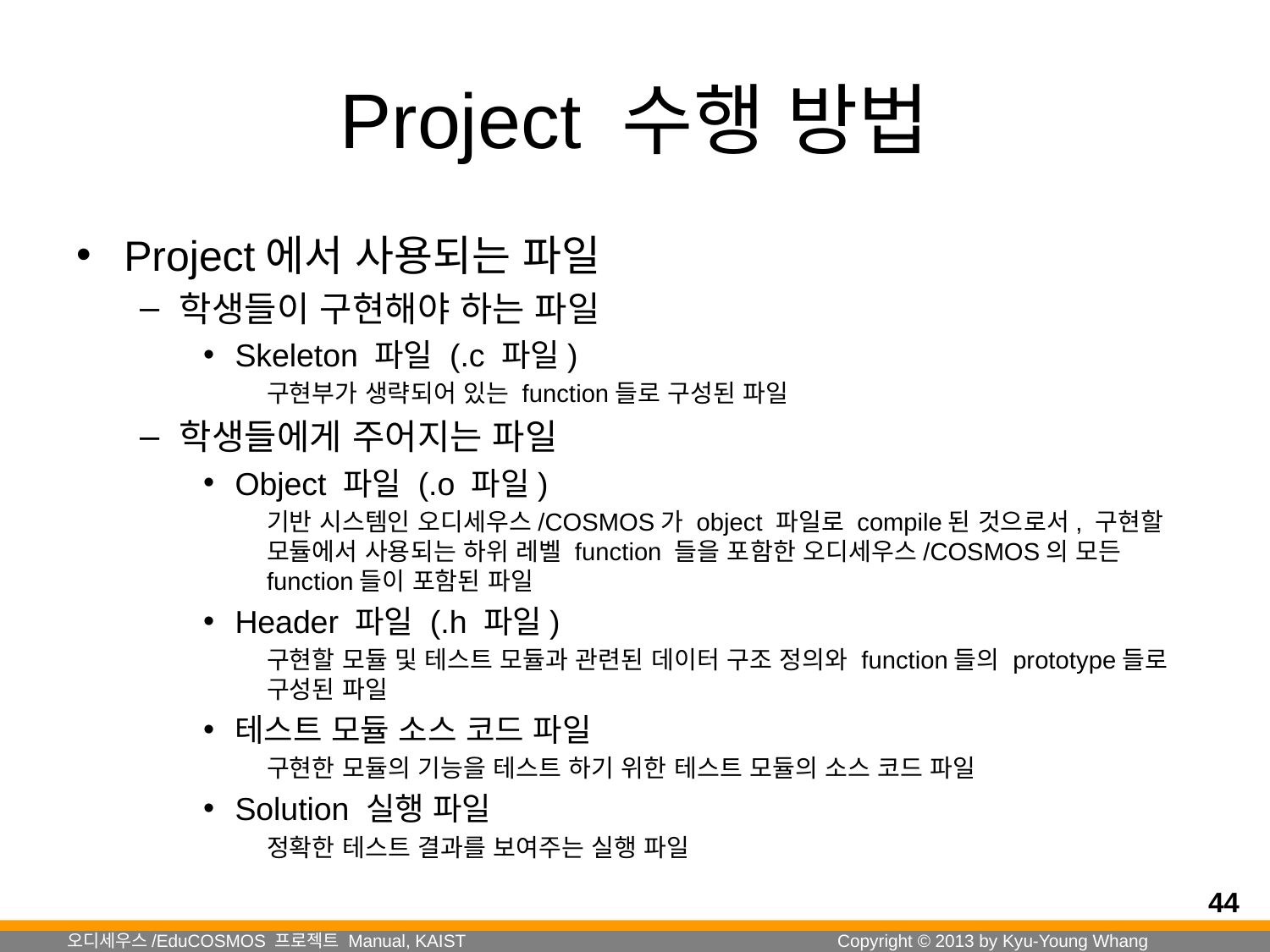

# Project 수행 방법
Project에서 사용되는 파일
학생들이 구현해야 하는 파일
Skeleton 파일 (.c 파일)
구현부가 생략되어 있는 function들로 구성된 파일
학생들에게 주어지는 파일
Object 파일 (.o 파일)
기반 시스템인 오디세우스/COSMOS가 object 파일로 compile된 것으로서, 구현할 모듈에서 사용되는 하위 레벨 function 들을 포함한 오디세우스/COSMOS의 모든 function들이 포함된 파일
Header 파일 (.h 파일)
구현할 모듈 및 테스트 모듈과 관련된 데이터 구조 정의와 function들의 prototype들로 구성된 파일
테스트 모듈 소스 코드 파일
구현한 모듈의 기능을 테스트 하기 위한 테스트 모듈의 소스 코드 파일
Solution 실행 파일
정확한 테스트 결과를 보여주는 실행 파일